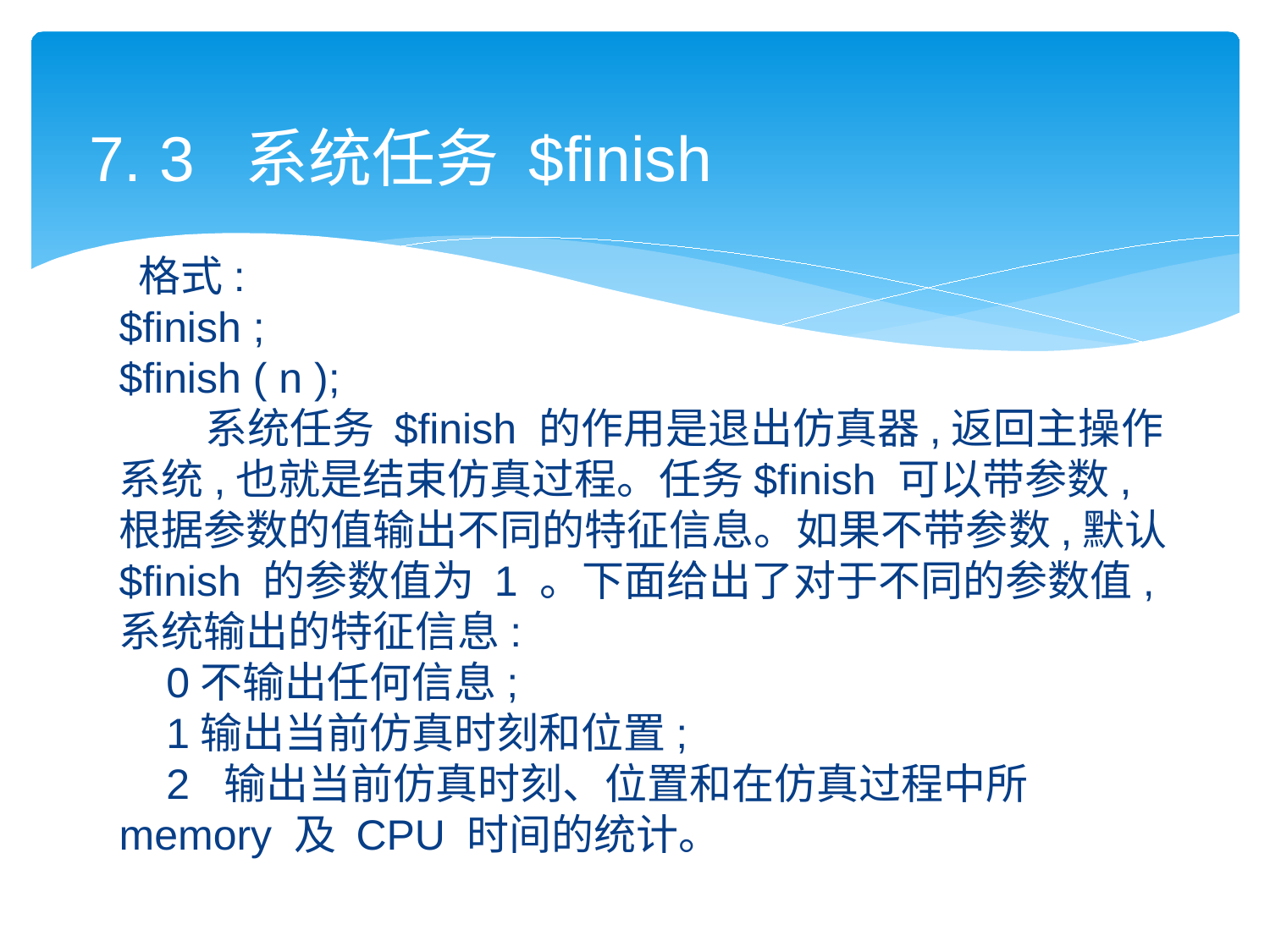

# 7. 3  系统任务 $finish
 格式:
$finish ;
$finish ( n );
        系统任务 $finish 的作用是退出仿真器,返回主操作系统,也就是结束仿真过程。任务$finish 可以带参数,根据参数的值输出不同的特征信息。如果不带参数,默认 $finish 的参数值为 1 。下面给出了对于不同的参数值,系统输出的特征信息:
    0不输出任何信息;
    1输出当前仿真时刻和位置;
    2  输出当前仿真时刻、位置和在仿真过程中所memory 及 CPU 时间的统计。